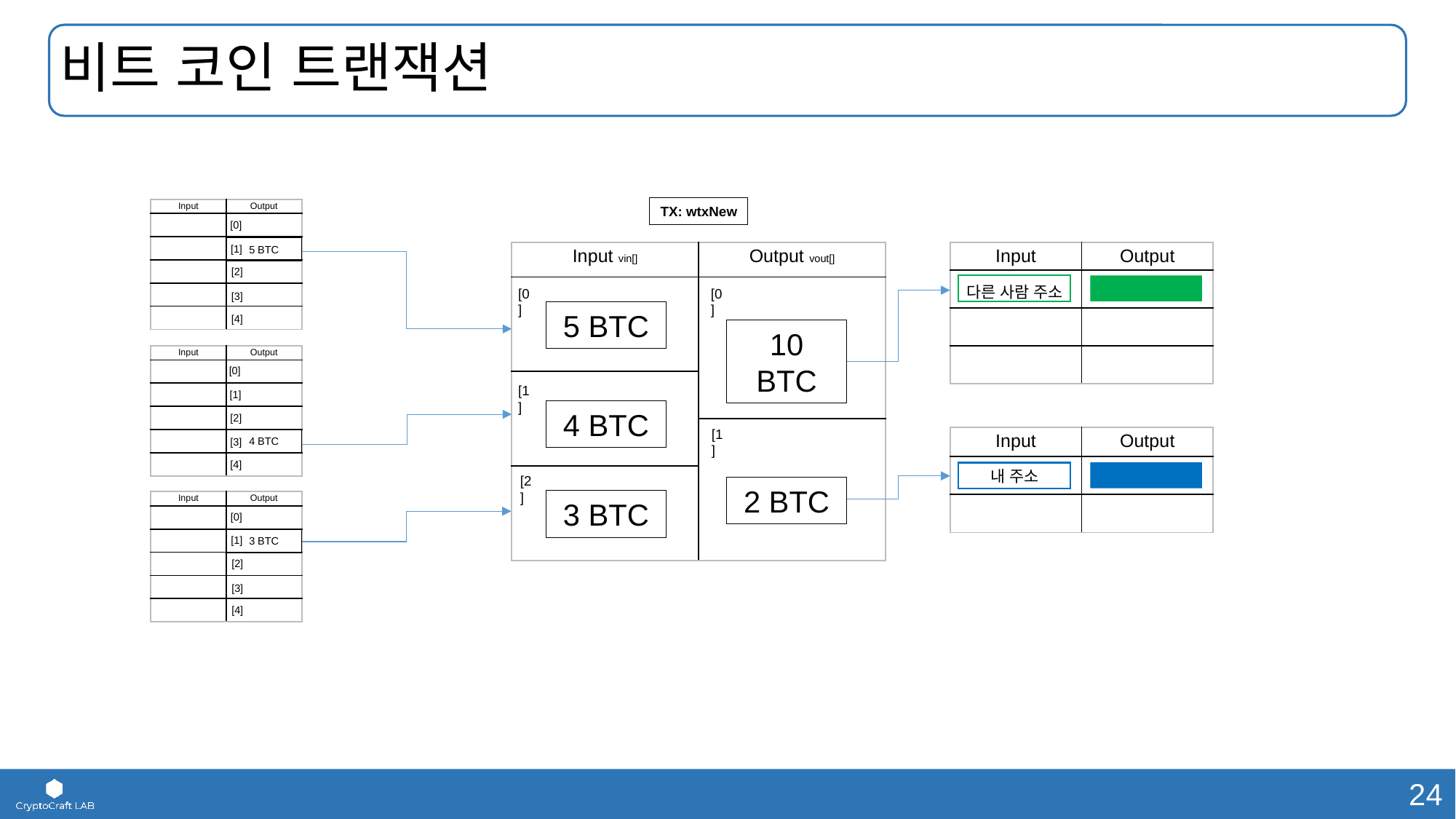

# 비트 코인 트랜잭션
TX: wtxNew
| Input | Output |
| --- | --- |
|  |  |
|  |  |
|  |  |
|  |  |
|  |  |
[0]
[1]
5 BTC
| Input | Output |
| --- | --- |
|  |  |
|  |  |
|  |  |
| Input vin[] | Output vout[] |
| --- | --- |
|  |  |
|  |  |
|  |  |
|  |  |
[2]

다른 사람 주소
[0]
[0]
[3]
5 BTC
[4]
10 BTC
| Input | Output |
| --- | --- |
|  |  |
|  |  |
|  |  |
|  |  |
|  |  |
[0]
[1]
[1]
4 BTC
[2]
[1]
| Input | Output |
| --- | --- |
|  |  |
|  |  |
4 BTC
[3]
[4]
내 주소

[2]
2 BTC
3 BTC
| Input | Output |
| --- | --- |
|  |  |
|  |  |
|  |  |
|  |  |
|  |  |
[0]
[1]
3 BTC
[2]
[3]
[4]